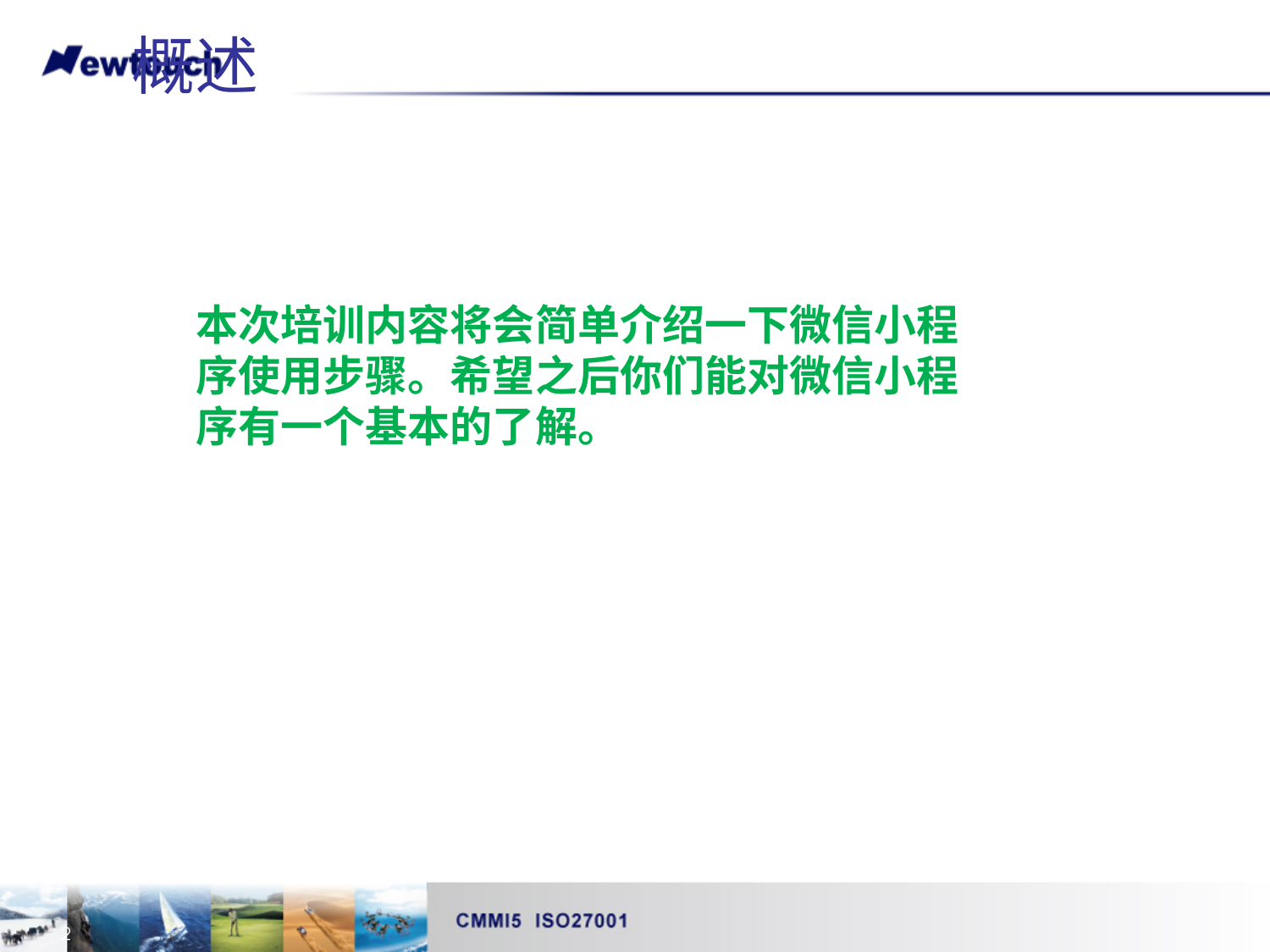

概述
本次培训内容将会简单介绍一下微信小程序使用步骤。希望之后你们能对微信小程序有一个基本的了解。

2
2